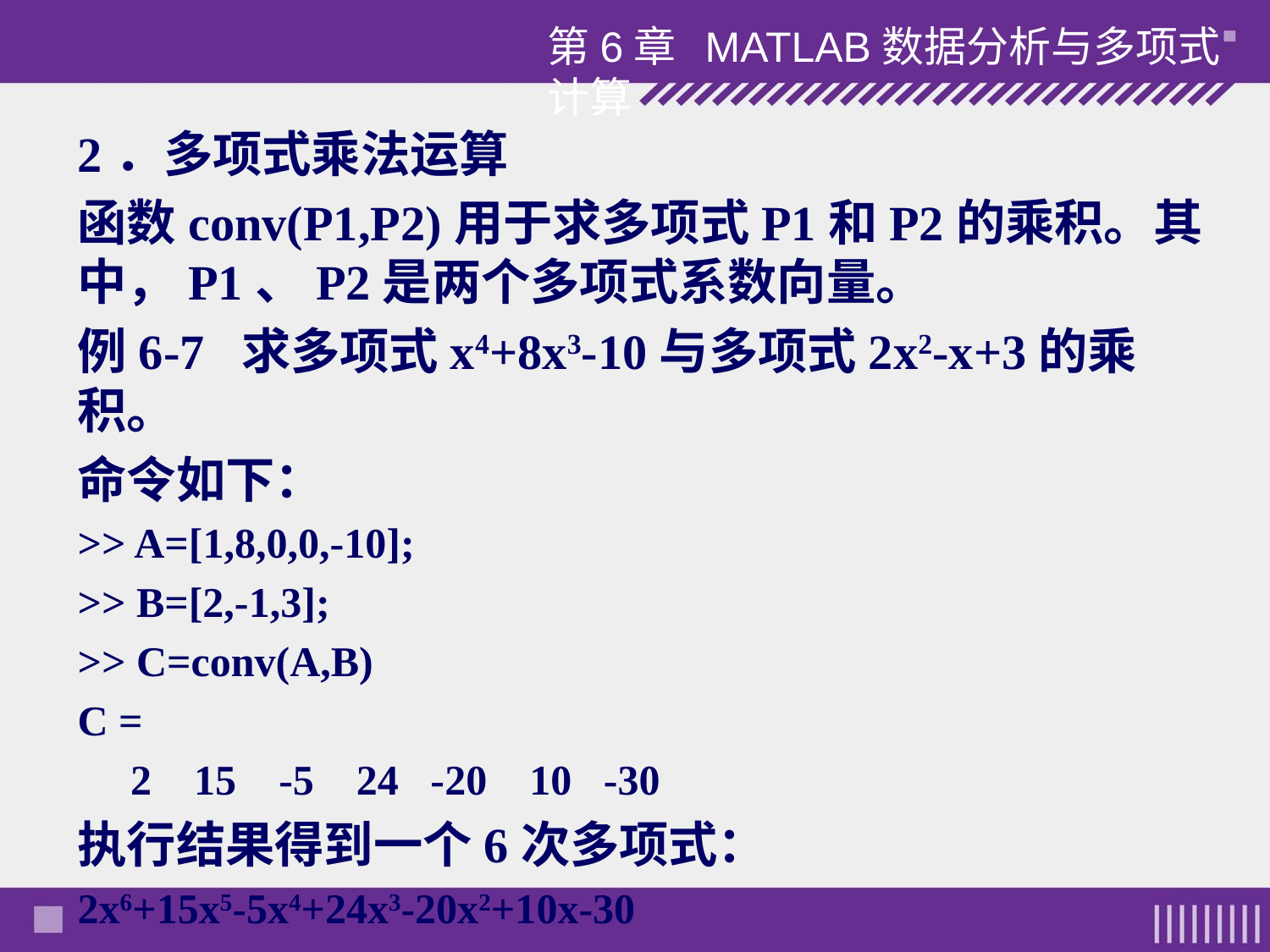

第6章  MATLAB数据分析与多项式计算
2．多项式乘法运算
函数conv(P1,P2)用于求多项式P1和P2的乘积。其中，P1、P2是两个多项式系数向量。
例6-7  求多项式x4+8x3-10与多项式2x2-x+3的乘积。
命令如下：
>> A=[1,8,0,0,-10];
>> B=[2,-1,3];
>> C=conv(A,B)
C =
     2    15    -5    24   -20    10   -30
执行结果得到一个6次多项式：
2x6+15x5-5x4+24x3-20x2+10x-30